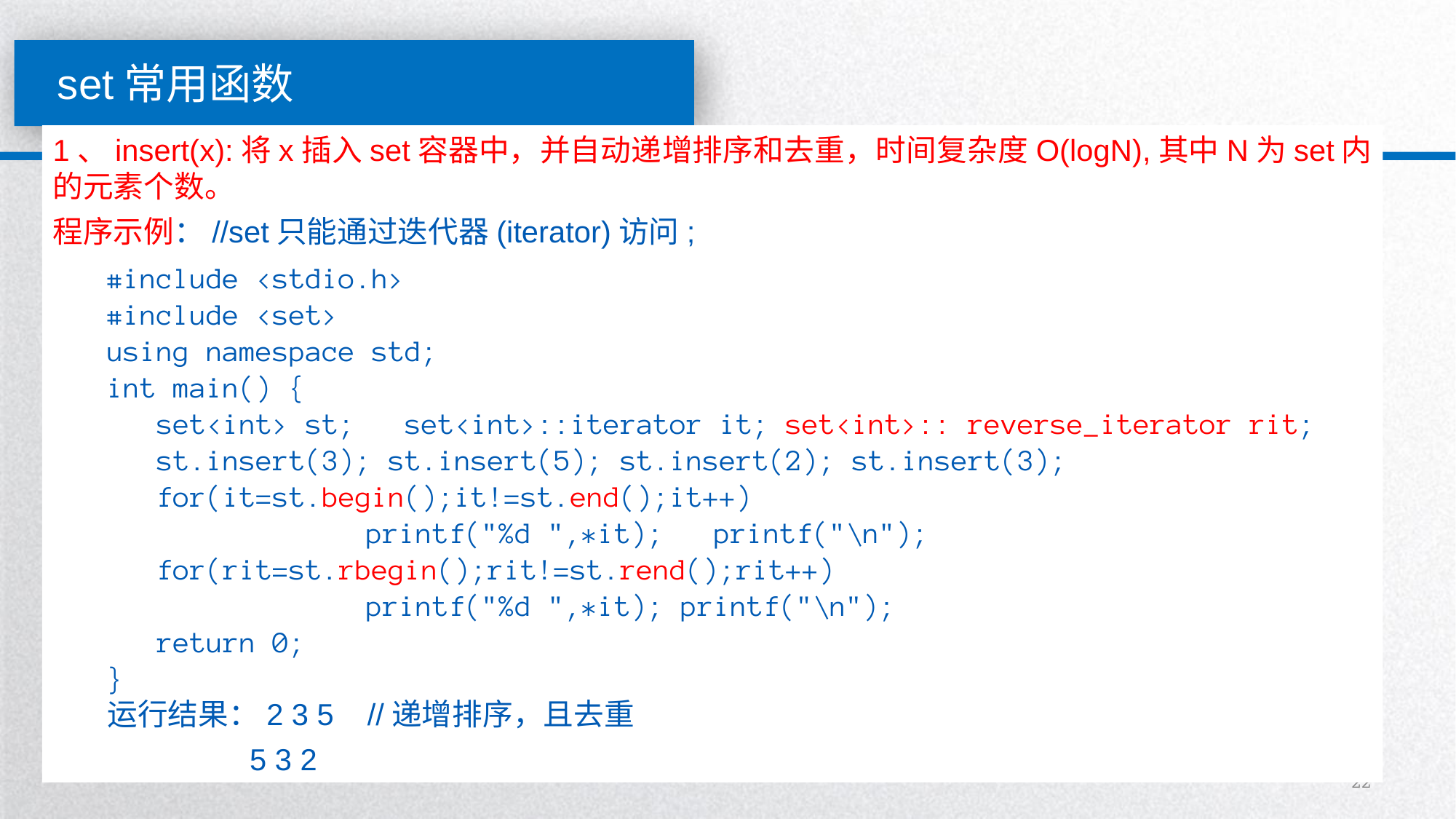

set常用函数
1、insert(x):将x插入set容器中，并自动递增排序和去重，时间复杂度O(logN),其中N为set内的元素个数。
程序示例：//set只能通过迭代器(iterator)访问;
#include <stdio.h>
#include <set>
using namespace std;
int main() {
   set<int> st;   set<int>::iterator it; set<int>:: reverse_iterator rit;
   st.insert(3); st.insert(5); st.insert(2); st.insert(3);
   for(it=st.begin();it!=st.end();it++)
		       printf("%d ",*it);   printf("\n");
   for(rit=st.rbegin();rit!=st.rend();rit++)
		       printf("%d ",*it); printf("\n");
   return 0;
}
运行结果：2 3 5    //递增排序，且去重
                 5 3 2
22